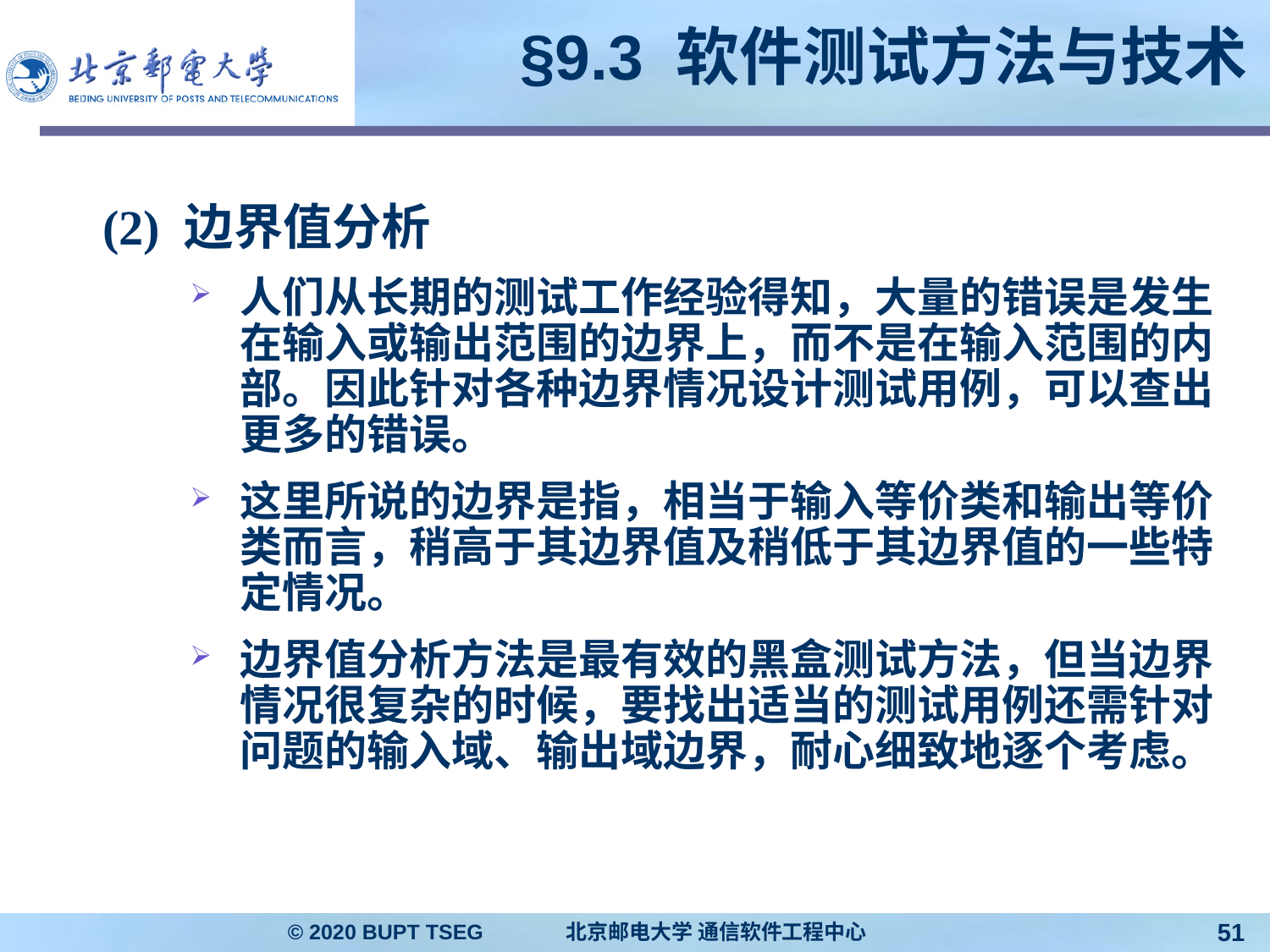

# §9.3 软件测试方法与技术
(2) 边界值分析
人们从长期的测试工作经验得知，大量的错误是发生在输入或输出范围的边界上，而不是在输入范围的内部。因此针对各种边界情况设计测试用例，可以查出更多的错误。
这里所说的边界是指，相当于输入等价类和输出等价类而言，稍高于其边界值及稍低于其边界值的一些特定情况。
边界值分析方法是最有效的黑盒测试方法，但当边界情况很复杂的时候，要找出适当的测试用例还需针对问题的输入域、输出域边界，耐心细致地逐个考虑。
© 2020 BUPT TSEG             北京邮电大学 通信软件工程中心